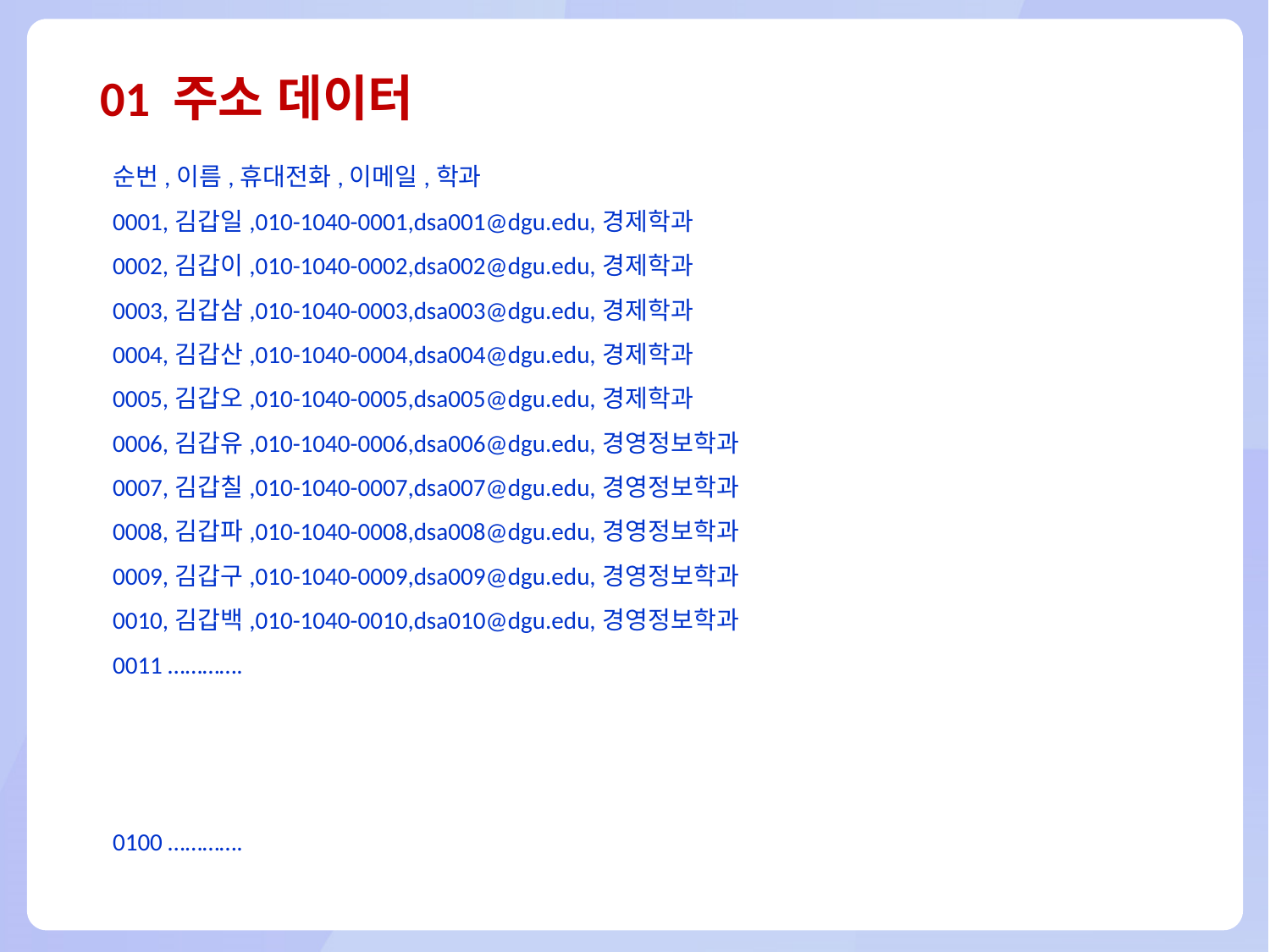

# 01 주소 데이터
순번,이름,휴대전화,이메일,학과
0001,김갑일,010-1040-0001,dsa001@dgu.edu,경제학과
0002,김갑이,010-1040-0002,dsa002@dgu.edu,경제학과
0003,김갑삼,010-1040-0003,dsa003@dgu.edu,경제학과
0004,김갑산,010-1040-0004,dsa004@dgu.edu,경제학과
0005,김갑오,010-1040-0005,dsa005@dgu.edu,경제학과
0006,김갑유,010-1040-0006,dsa006@dgu.edu,경영정보학과
0007,김갑칠,010-1040-0007,dsa007@dgu.edu,경영정보학과
0008,김갑파,010-1040-0008,dsa008@dgu.edu,경영정보학과
0009,김갑구,010-1040-0009,dsa009@dgu.edu,경영정보학과
0010,김갑백,010-1040-0010,dsa010@dgu.edu,경영정보학과
0011 ………….

0100 ………….